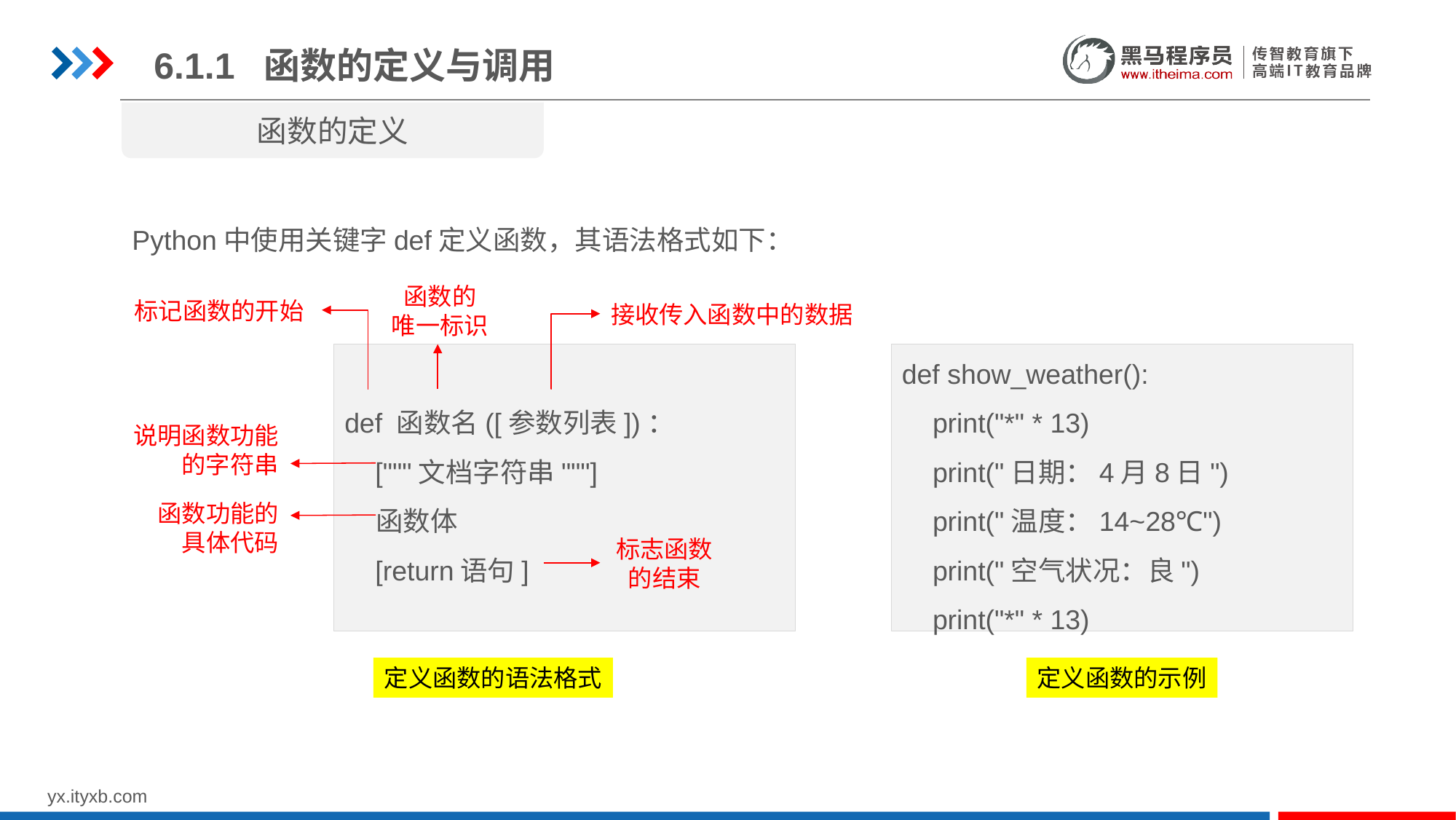

6.1.1  函数的定义与调用

函数的定义
Python中使用关键字def定义函数，其语法格式如下：
函数的
唯一标识
标记函数的开始
接收传入函数中的数据
def 函数名([参数列表])：
    ["""文档字符串"""]
    函数体
    [return语句]
说明函数功能
的字符串
函数功能的
具体代码
标志函数的结束
def show_weather():
    print("*" * 13)
    print("日期：4月8日")
    print("温度：14~28℃")
    print("空气状况：良")
    print("*" * 13)
定义函数的语法格式
定义函数的示例